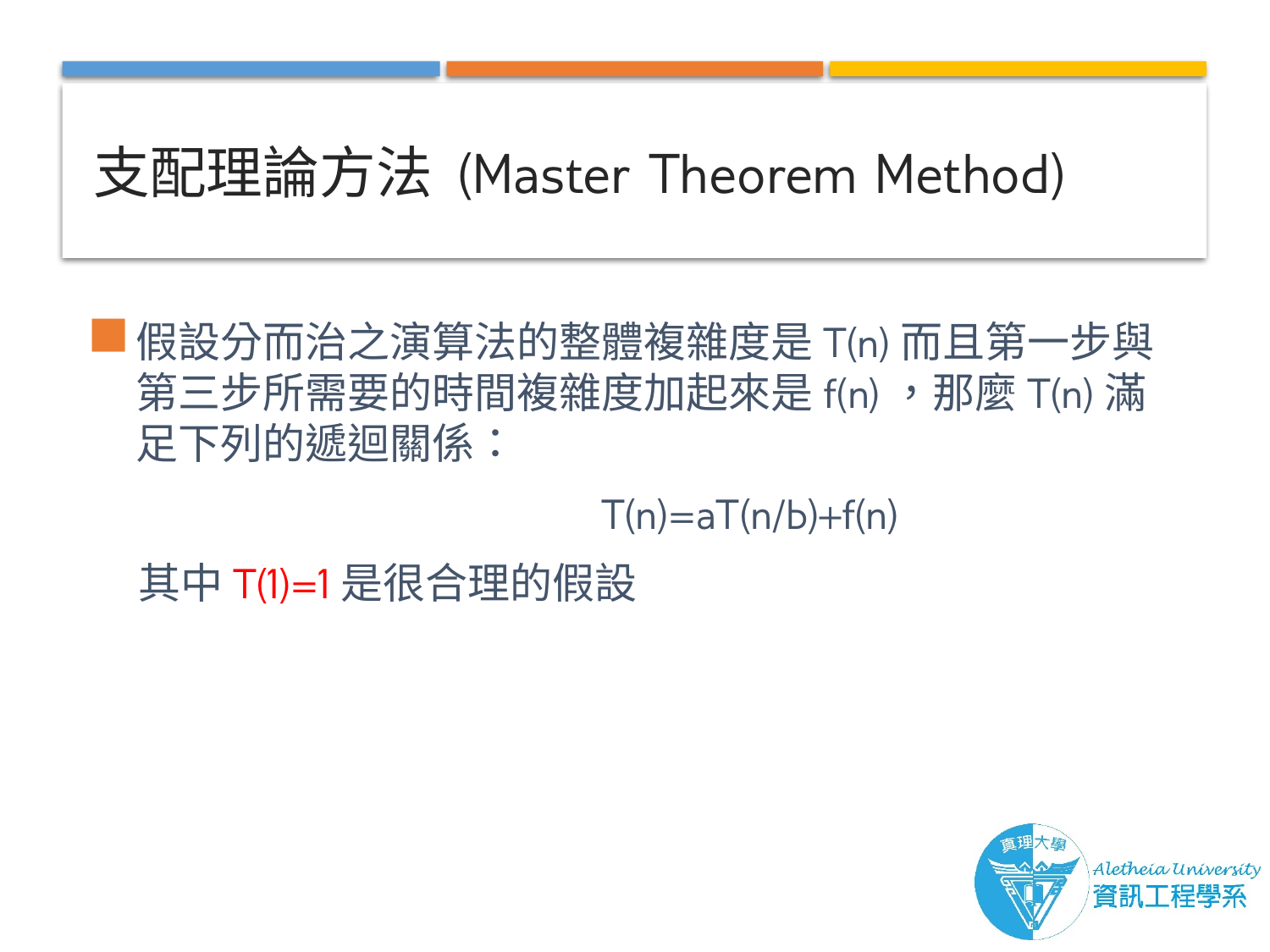

# 支配理論方法 (Master Theorem Method)
假設分而治之演算法的整體複雜度是T(n)而且第一步與第三步所需要的時間複雜度加起來是f(n)，那麼T(n)滿足下列的遞迴關係：
				T(n)=aT(n/b)+f(n)
其中T(1)=1是很合理的假設